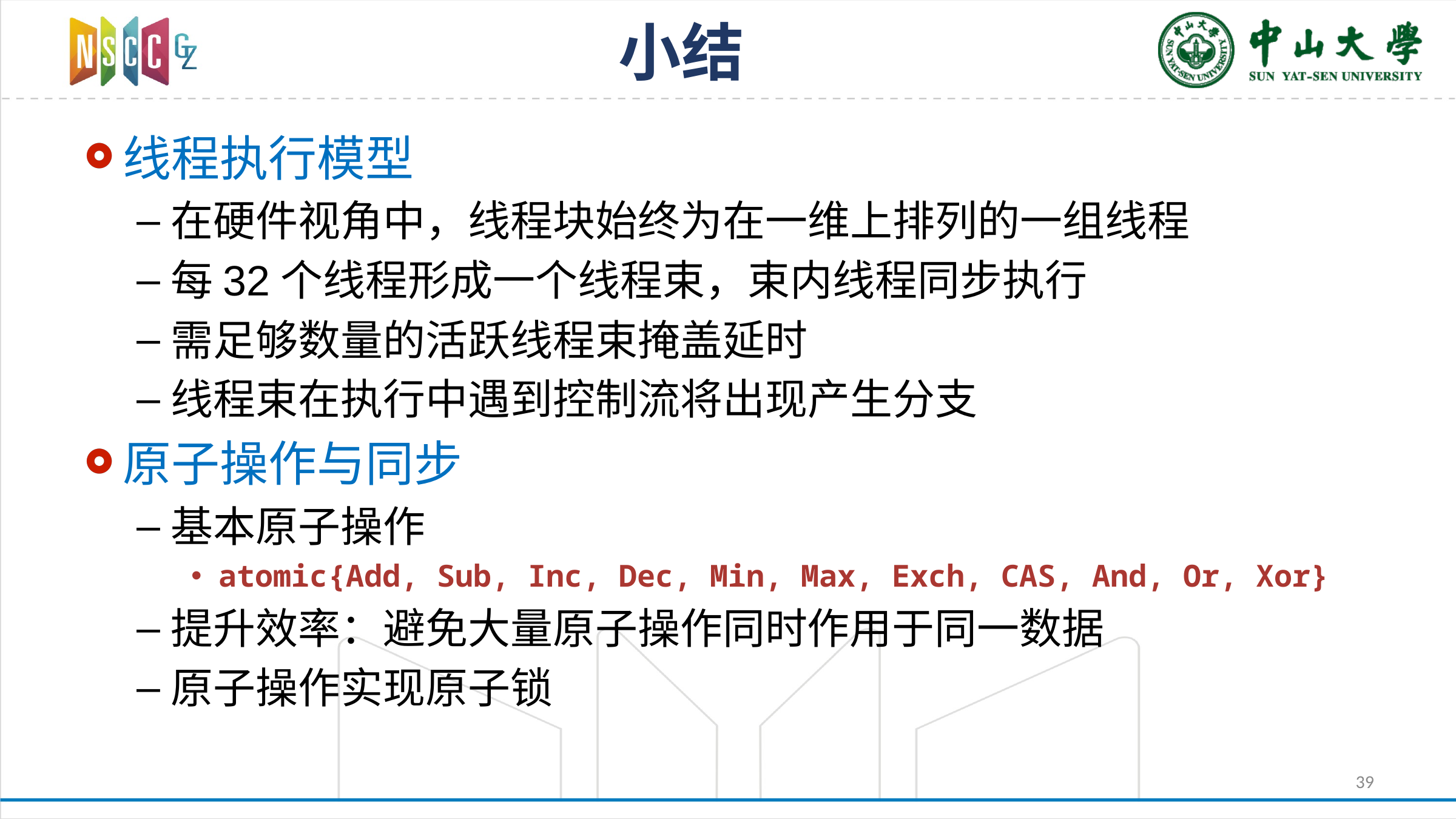

# 小结
线程执行模型
在硬件视角中，线程块始终为在一维上排列的一组线程
每32个线程形成一个线程束，束内线程同步执行
需足够数量的活跃线程束掩盖延时
线程束在执行中遇到控制流将出现产生分支
原子操作与同步
基本原子操作
atomic{Add, Sub, Inc, Dec, Min, Max, Exch, CAS, And, Or, Xor}
提升效率：避免大量原子操作同时作用于同一数据
原子操作实现原子锁
39